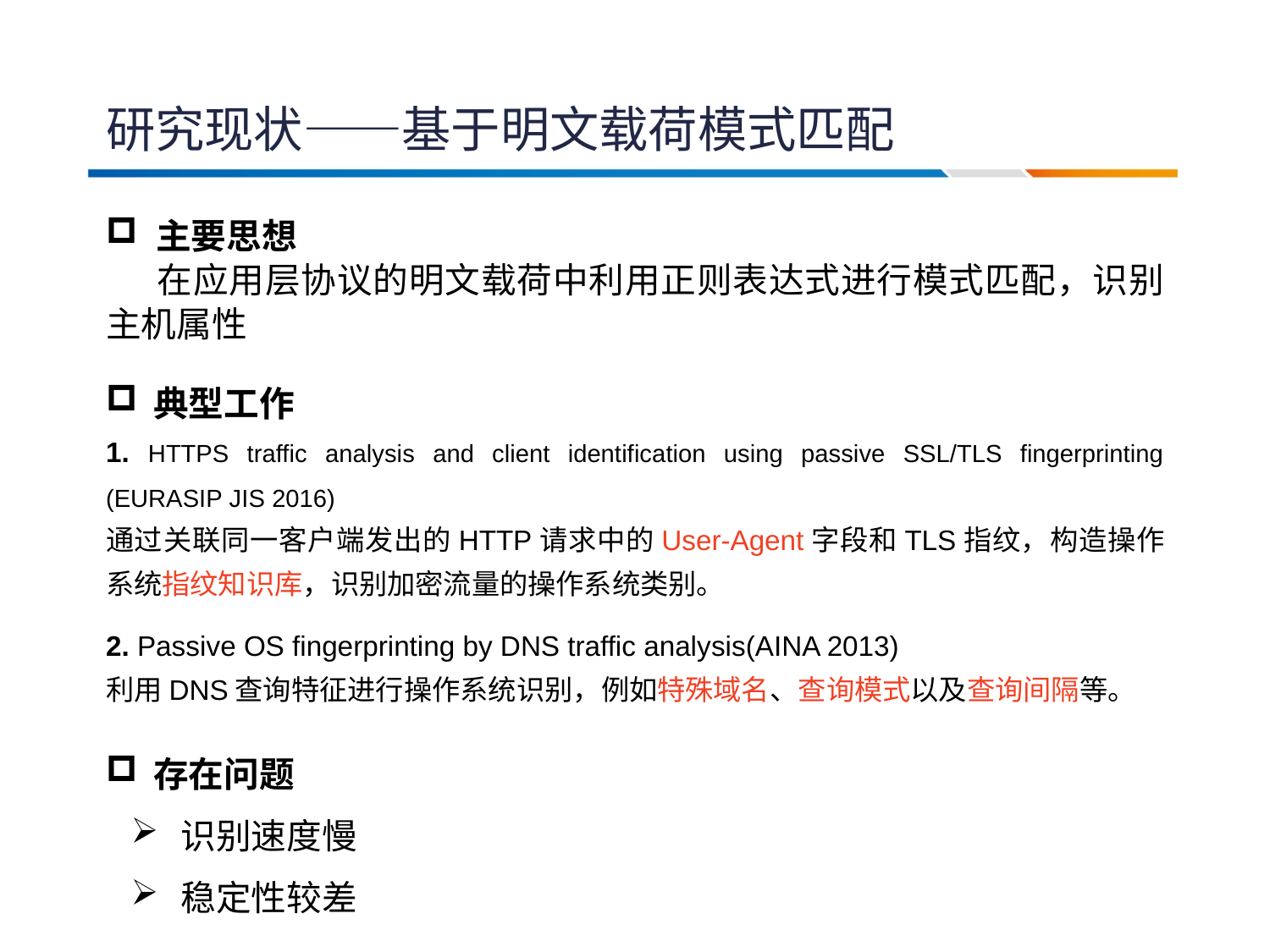

# 研究现状——基于明文载荷模式匹配
主要思想
     在应用层协议的明文载荷中利用正则表达式进行模式匹配，识别主机属性
典型工作
1. HTTPS traffic analysis and client identification using passive SSL/TLS fingerprinting (EURASIP JIS 2016)
通过关联同一客户端发出的HTTP请求中的User-Agent字段和TLS指纹，构造操作系统指纹知识库，识别加密流量的操作系统类别。
2. Passive OS fingerprinting by DNS traffic analysis(AINA 2013)
利用DNS查询特征进行操作系统识别，例如特殊域名、查询模式以及查询间隔等。

存在问题
识别速度慢
稳定性较差